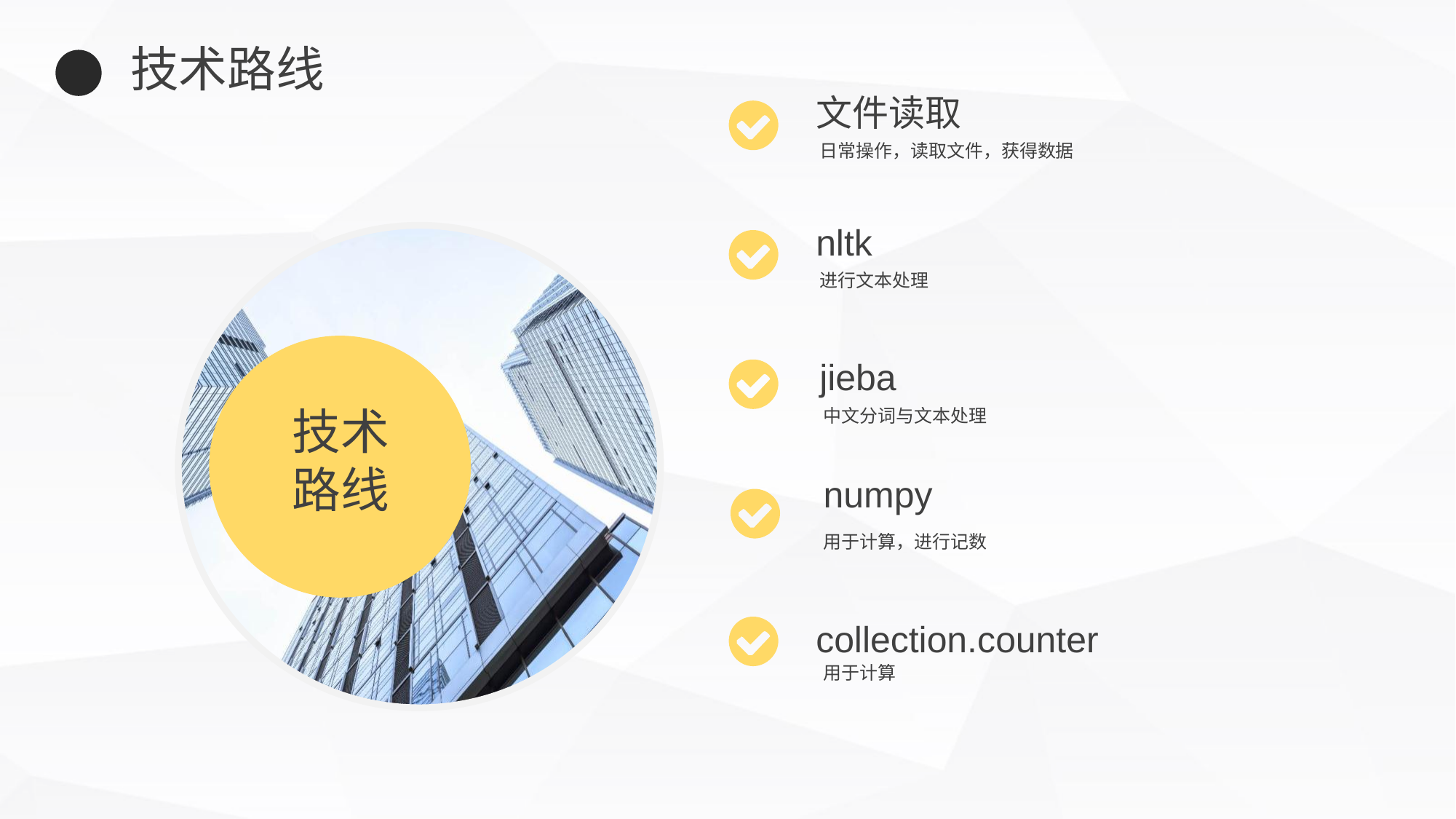

技术路线

文件读取

日常操作，读取文件，获得数据
nltk

进行文本处理
jieba

技术路线
中文分词与文本处理
numpy

用于计算，进行记数
collection.counter

用于计算